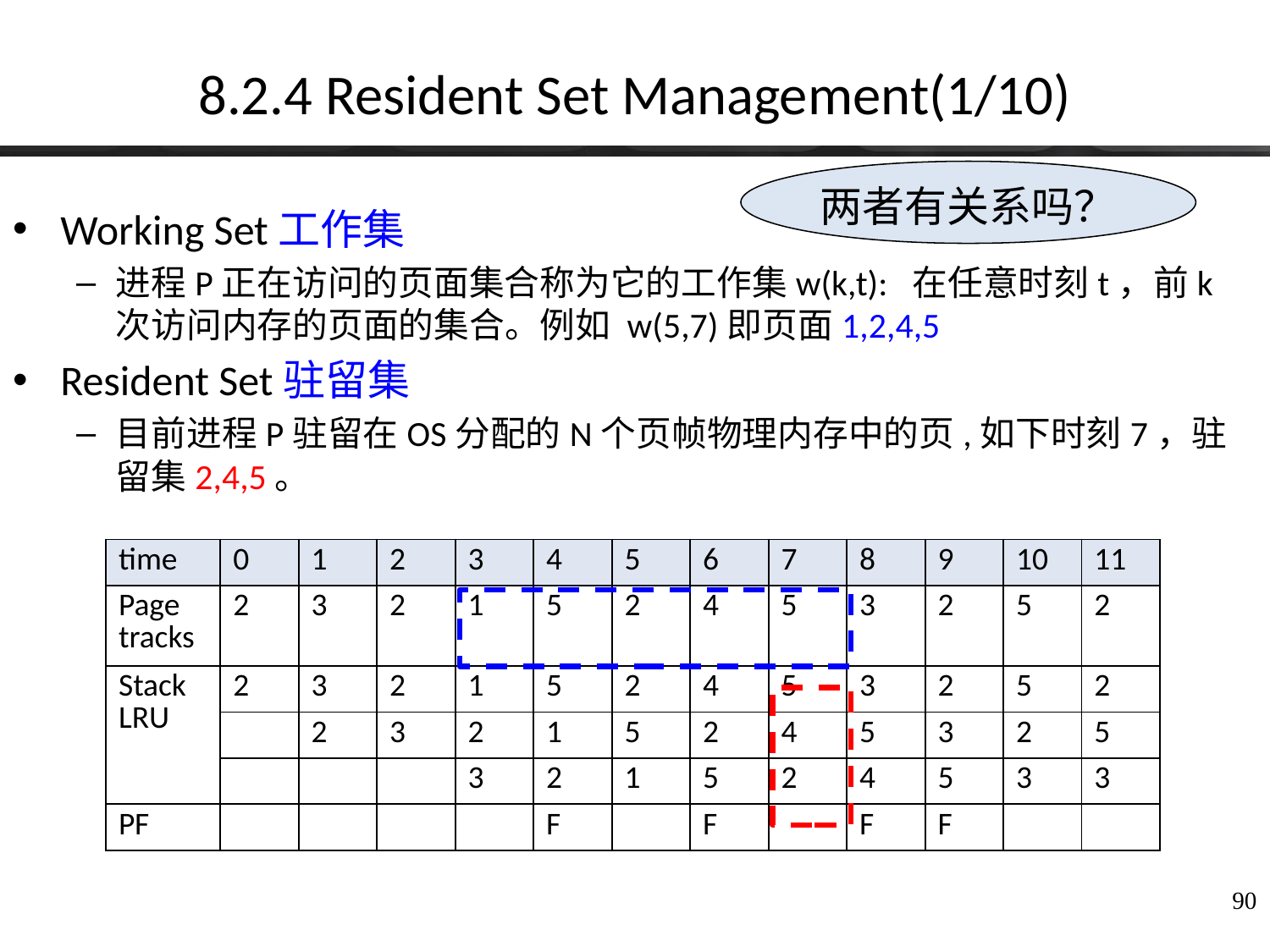

# 8.2.4 Resident Set Management(1/10)
两者有关系吗？
Working Set工作集
进程P正在访问的页面集合称为它的工作集w(k,t):  在任意时刻t，前k次访问内存的页面的集合。例如 w(5,7)即页面1,2,4,5
Resident Set驻留集
目前进程P驻留在OS分配的N个页帧物理内存中的页,如下时刻7，驻留集2,4,5。
| time | 0 | 1 | 2 | 3 | 4 | 5 | 6 | 7 | 8 | 9 | 10 | 11 |
| --- | --- | --- | --- | --- | --- | --- | --- | --- | --- | --- | --- | --- |
| Page tracks | 2 | 3 | 2 | 1 | 5 | 2 | 4 | 5 | 3 | 2 | 5 | 2 |
| Stack LRU | 2 | 3 | 2 | 1 | 5 | 2 | 4 | 5 | 3 | 2 | 5 | 2 |
|  |  | 2 | 3 | 2 | 1 | 5 | 2 | 4 | 5 | 3 | 2 | 5 |
|  |  |  |  | 3 | 2 | 1 | 5 | 2 | 4 | 5 | 3 | 3 |
| PF |  |  |  |  | F |  | F |  | F | F |  |  |

90